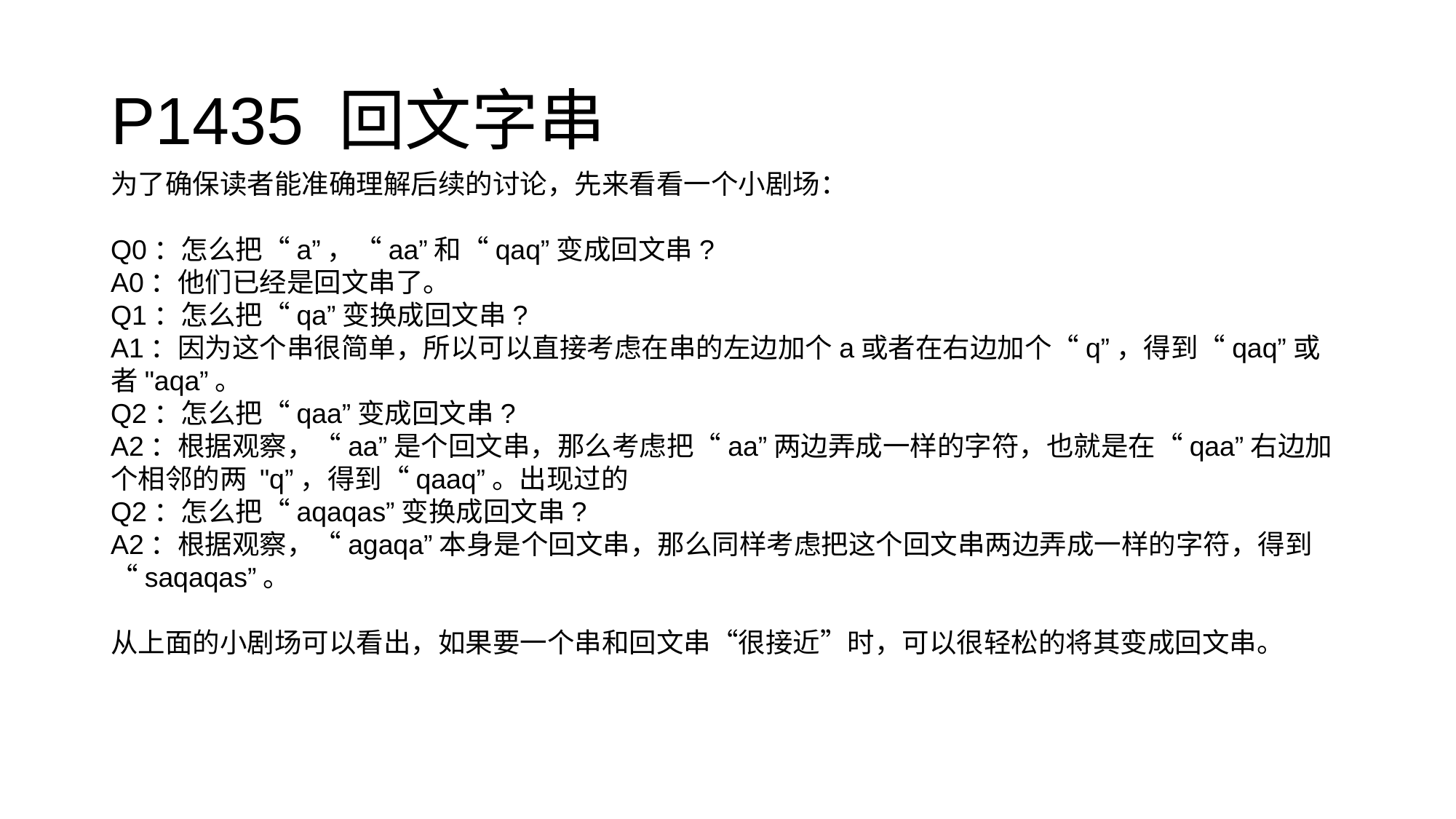

# P1435 回文字串
为了确保读者能准确理解后续的讨论，先来看看一个小剧场：

Q0：怎么把“a”，“aa”和“qaq”变成回文串?
A0：他们已经是回文串了。
Q1：怎么把“qa”变换成回文串?
A1：因为这个串很简单，所以可以直接考虑在串的左边加个a或者在右边加个“q”，得到“qaq”或者"aqa”。
Q2：怎么把“qaa”变成回文串?
A2：根据观察，“aa”是个回文串，那么考虑把“aa”两边弄成一样的字符，也就是在“qaa”右边加个相邻的两 "q”，得到“qaaq”。出现过的
Q2：怎么把“aqaqas”变换成回文串?
A2：根据观察，“agaqa”本身是个回文串，那么同样考虑把这个回文串两边弄成一样的字符，得到“saqaqas”。

从上面的小剧场可以看出，如果要一个串和回文串“很接近”时，可以很轻松的将其变成回文串。